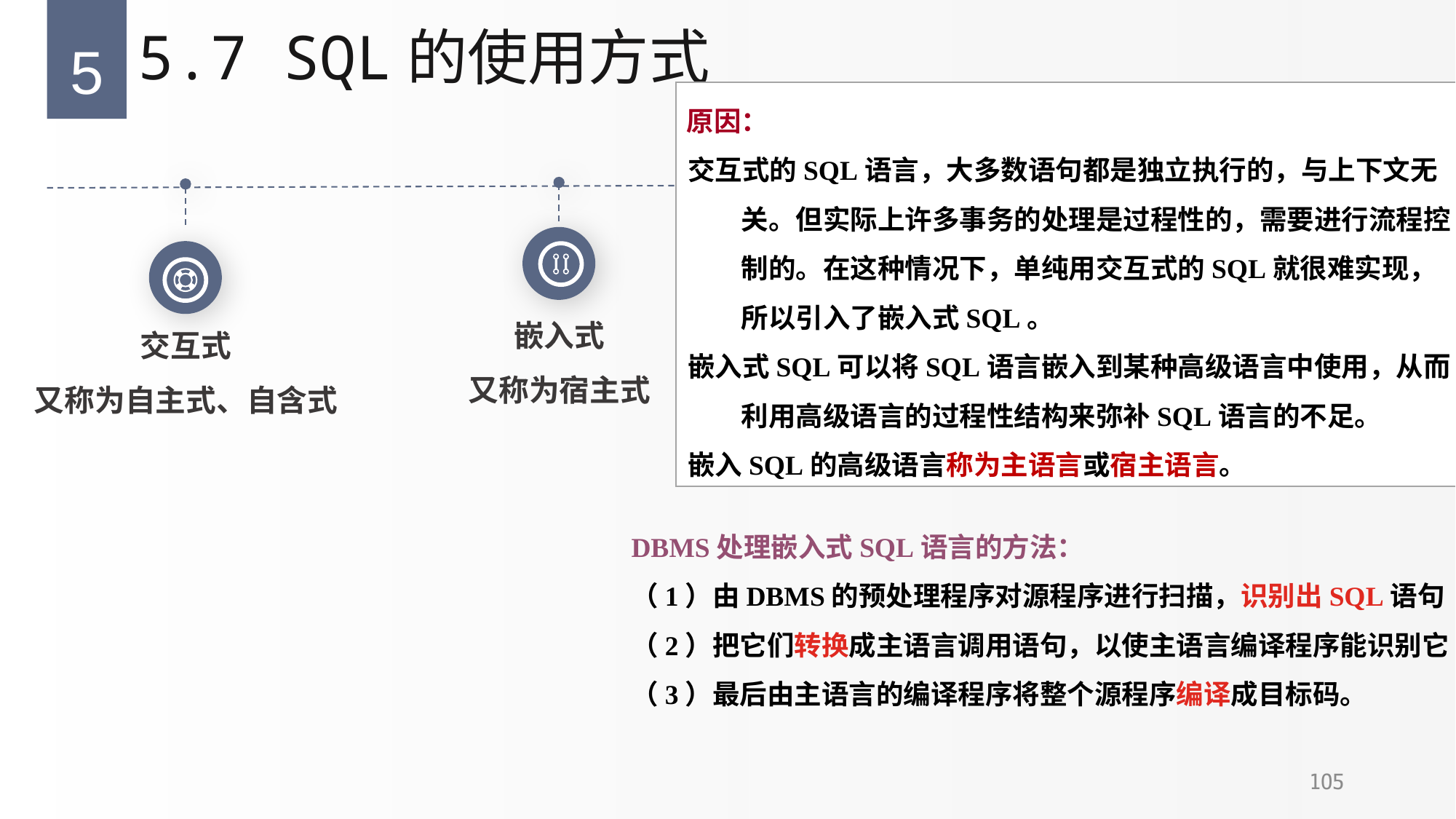

# 5.7 SQL的使用方式
原因：
交互式的SQL语言，大多数语句都是独立执行的，与上下文无关。但实际上许多事务的处理是过程性的，需要进行流程控制的。在这种情况下，单纯用交互式的SQL就很难实现，所以引入了嵌入式SQL。
嵌入式SQL可以将SQL语言嵌入到某种高级语言中使用，从而利用高级语言的过程性结构来弥补SQL语言的不足。
嵌入SQL的高级语言称为主语言或宿主语言。

嵌入式
又称为宿主式
交互式
又称为自主式、自含式
DBMS处理嵌入式SQL语言的方法：
（1）由DBMS的预处理程序对源程序进行扫描，识别出SQL语句
（2）把它们转换成主语言调用语句，以使主语言编译程序能识别它
（3）最后由主语言的编译程序将整个源程序编译成目标码。
105